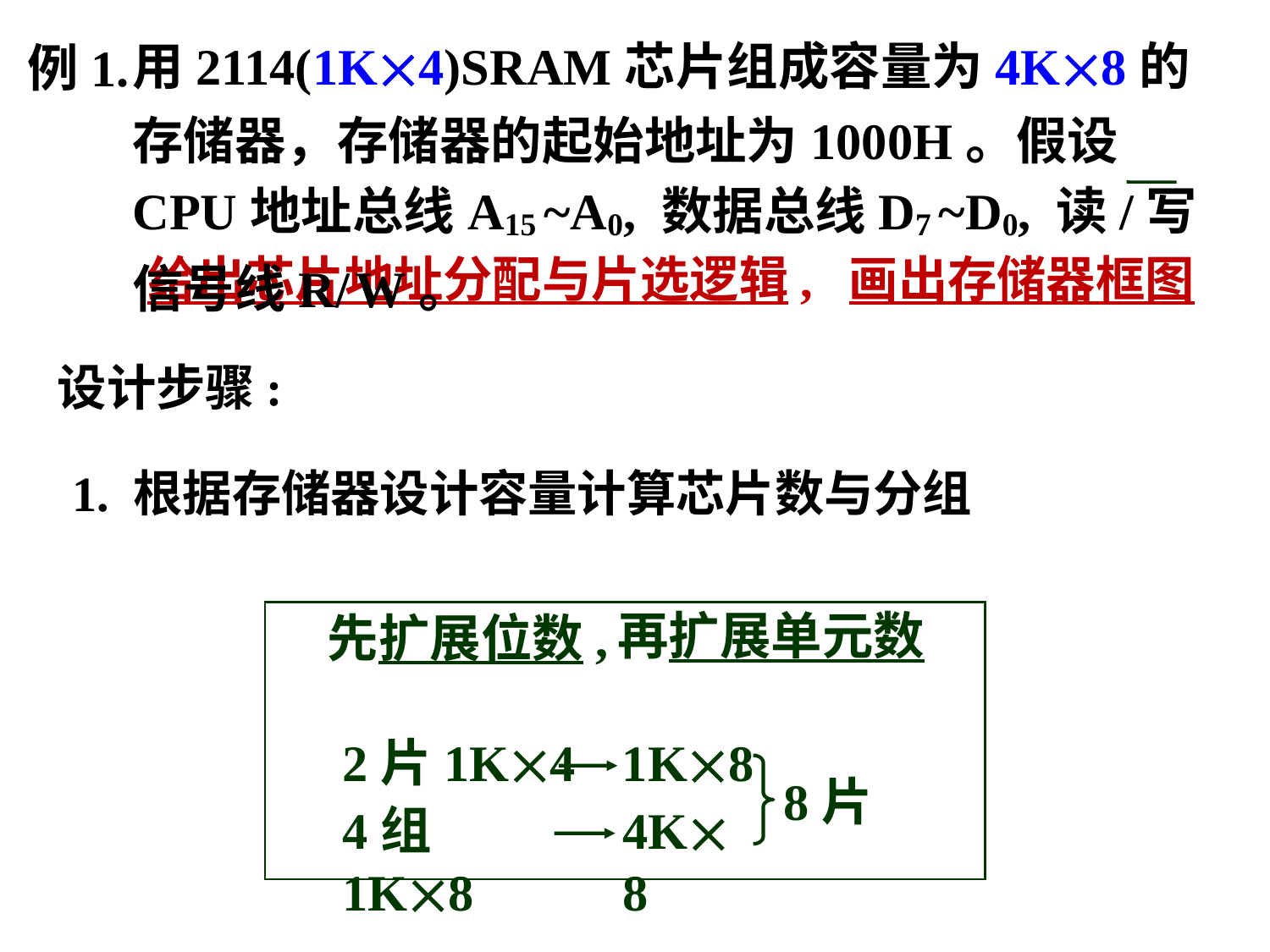

用2114(1K×4)SRAM芯片组成容量为4K×8的存储器，存储器的起始地址为1000H。假设CPU地址总线A15 ~A0, 数据总线D7 ~D0, 读/写信号线R/ W。
例1.

给出芯片地址分配与片选逻辑,  画出存储器框图
设计步骤:
1. 根据存储器设计容量计算芯片数与分组
再扩展单元数
先扩展位数,

2片1K×4
1K×8

8片
4组1K×8
4K×8